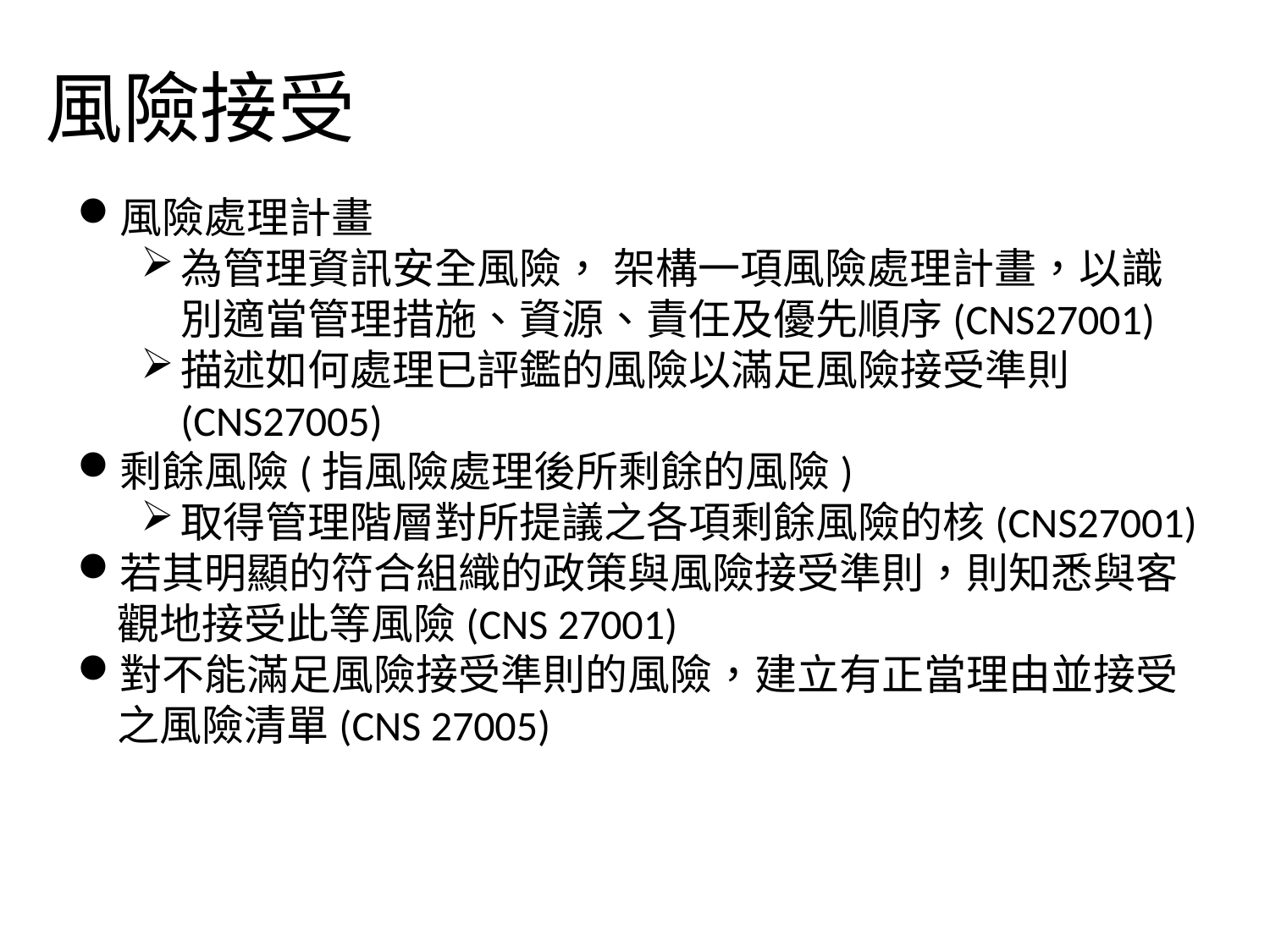

# 風險接受
風險處理計畫
為管理資訊安全風險， 架構一項風險處理計畫，以識別適當管理措施、資源、責任及優先順序(CNS27001)
描述如何處理已評鑑的風險以滿足風險接受準則(CNS27005)
剩餘風險(指風險處理後所剩餘的風險)
取得管理階層對所提議之各項剩餘風險的核(CNS27001)
若其明顯的符合組織的政策與風險接受準則，則知悉與客觀地接受此等風險(CNS 27001)
對不能滿足風險接受準則的風險，建立有正當理由並接受之風險清單(CNS 27005)